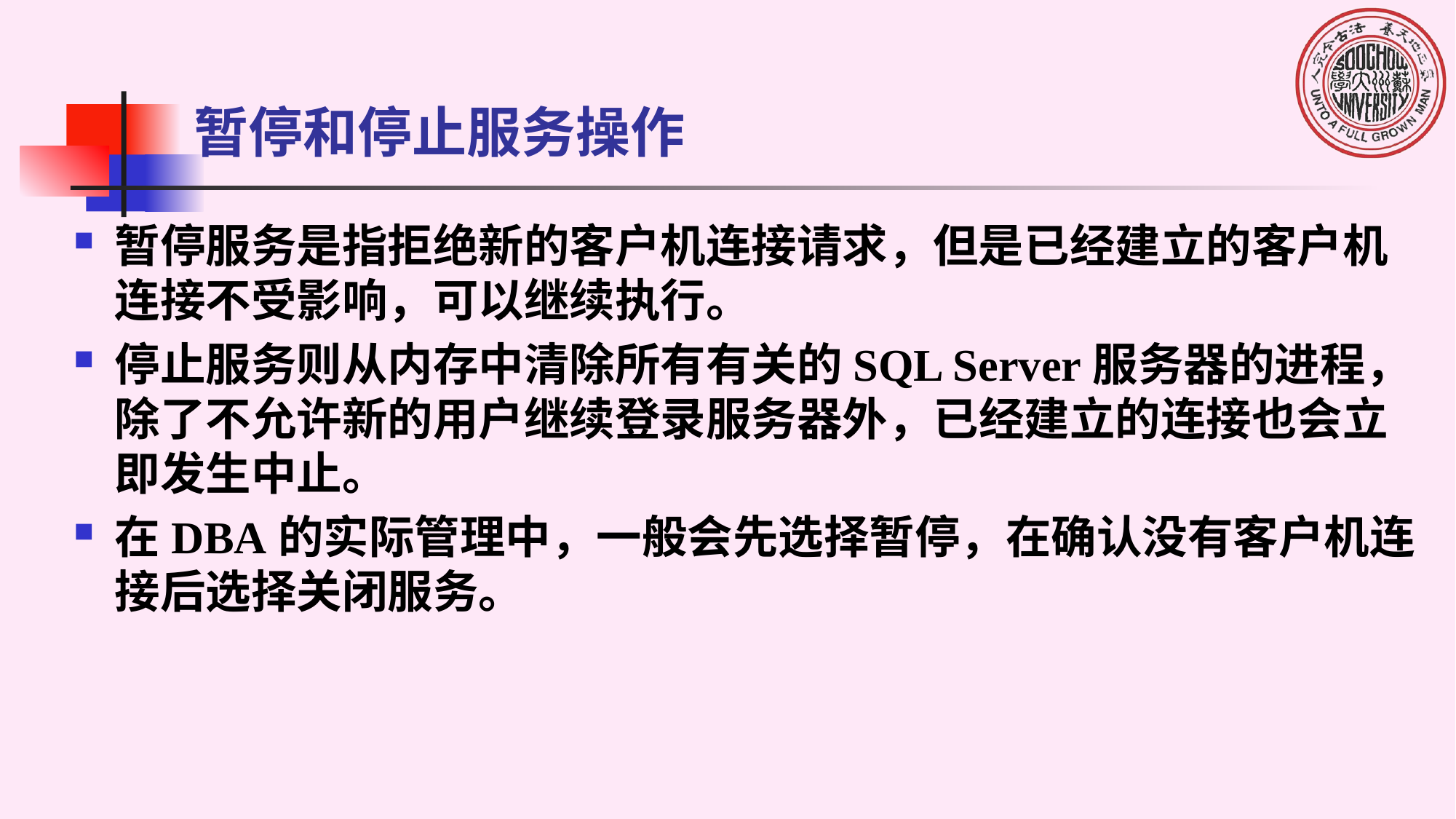

# 暂停和停止服务操作
暂停服务是指拒绝新的客户机连接请求，但是已经建立的客户机连接不受影响，可以继续执行。
停止服务则从内存中清除所有有关的SQL Server服务器的进程，除了不允许新的用户继续登录服务器外，已经建立的连接也会立即发生中止。
在DBA的实际管理中，一般会先选择暂停，在确认没有客户机连接后选择关闭服务。